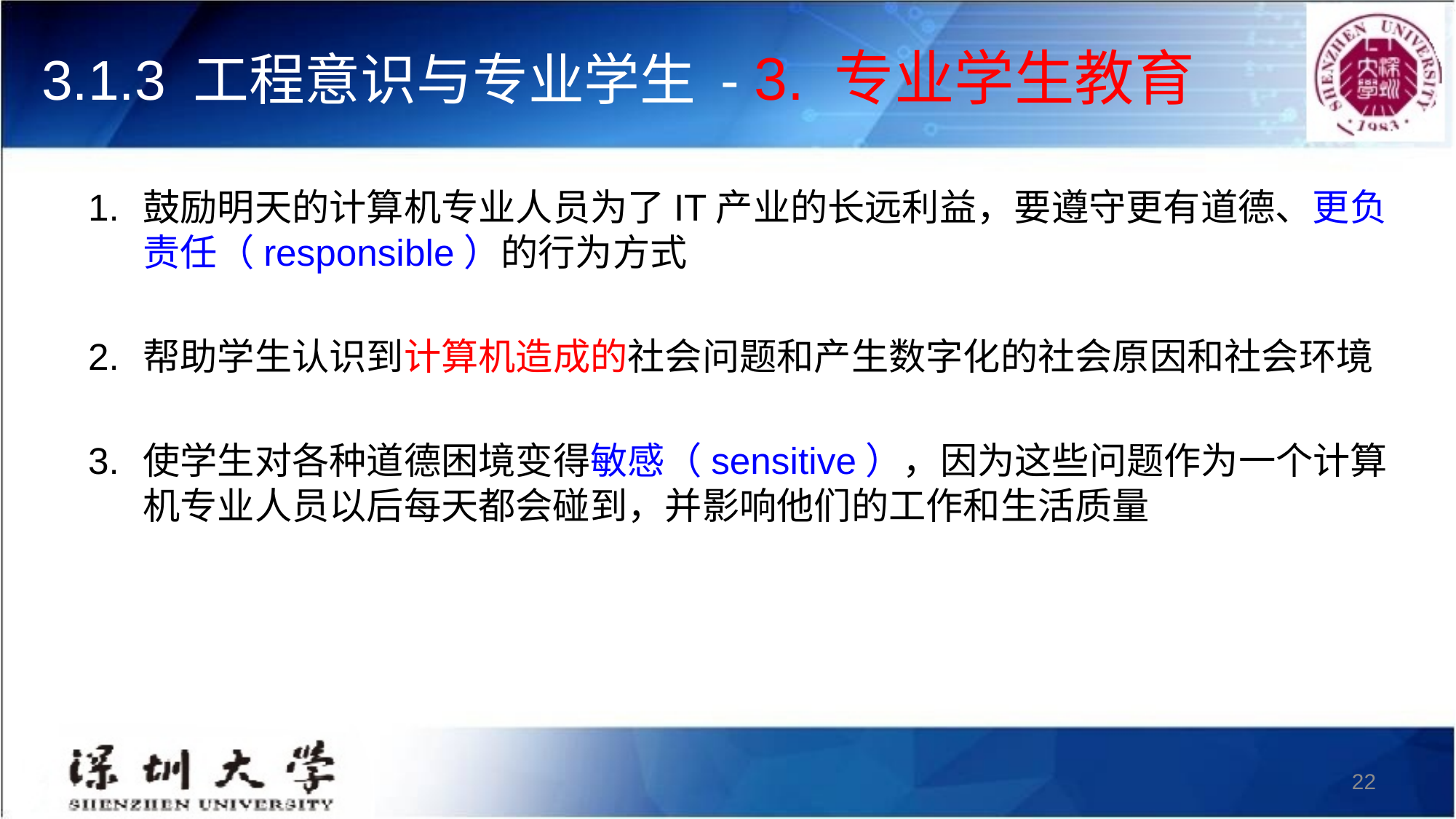

# 3.1.3 工程意识与专业学生 - 3. 专业学生教育
鼓励明天的计算机专业人员为了IT产业的长远利益，要遵守更有道德、更负责任（responsible）的行为方式

帮助学生认识到计算机造成的社会问题和产生数字化的社会原因和社会环境

使学生对各种道德困境变得敏感（sensitive），因为这些问题作为一个计算机专业人员以后每天都会碰到，并影响他们的工作和生活质量
22